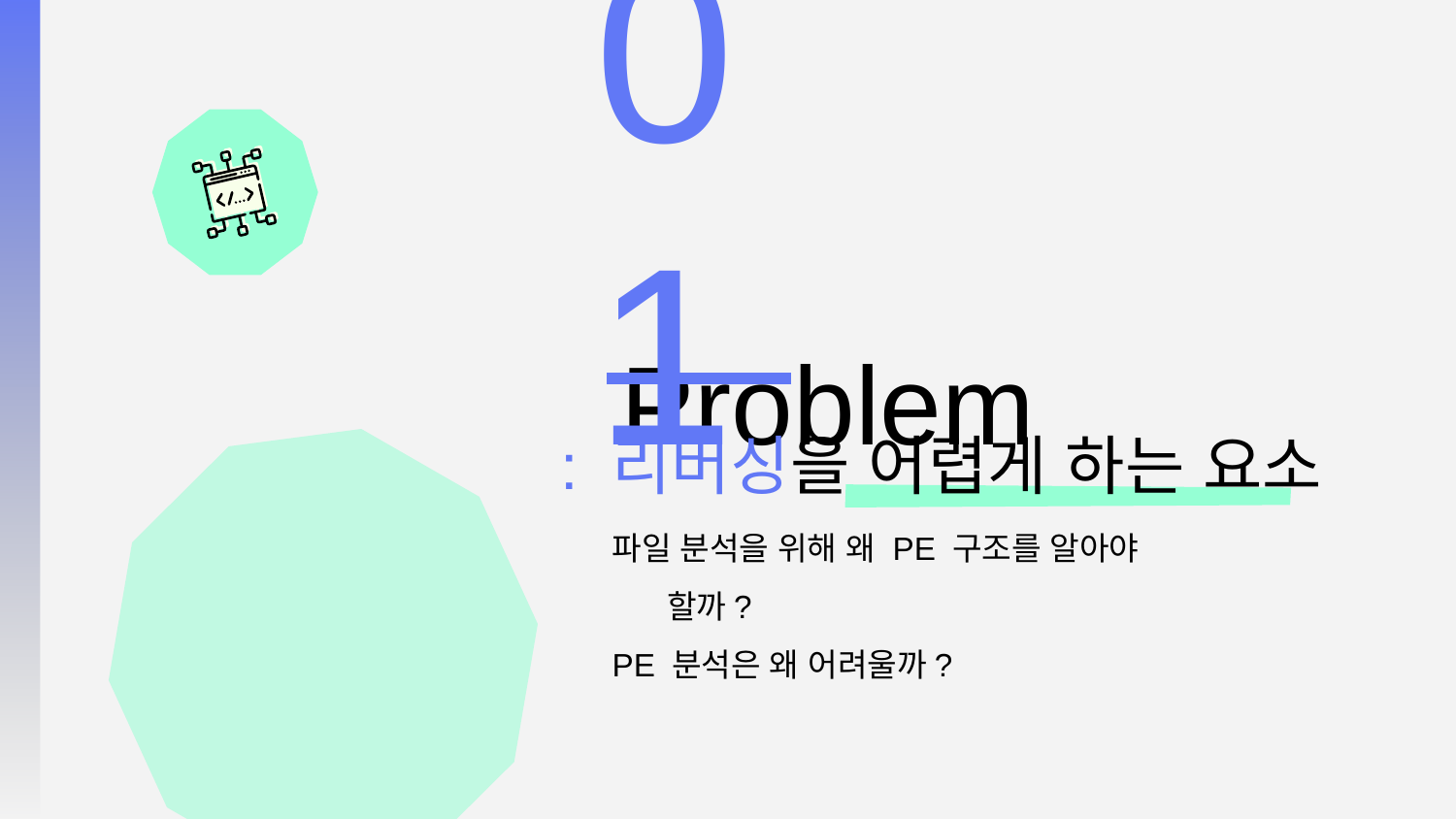

01

# Problem
: 리버싱을 어렵게 하는 요소

파일 분석을 위해 왜 PE 구조를 알아야 할까?
PE 분석은 왜 어려울까?